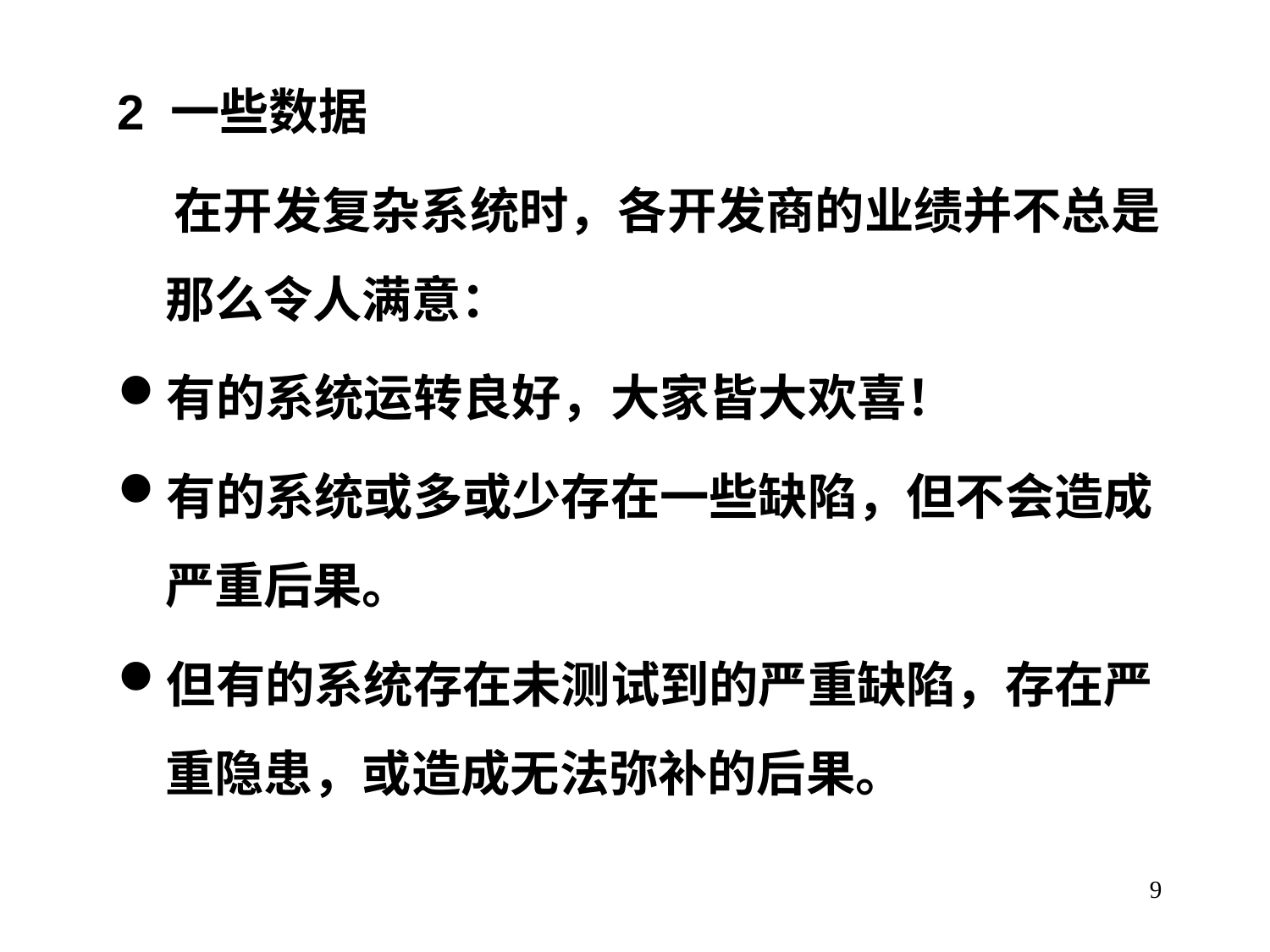

# 2 一些数据
    在开发复杂系统时，各开发商的业绩并不总是那么令人满意：
有的系统运转良好，大家皆大欢喜！
有的系统或多或少存在一些缺陷，但不会造成严重后果。
但有的系统存在未测试到的严重缺陷，存在严重隐患，或造成无法弥补的后果。

9